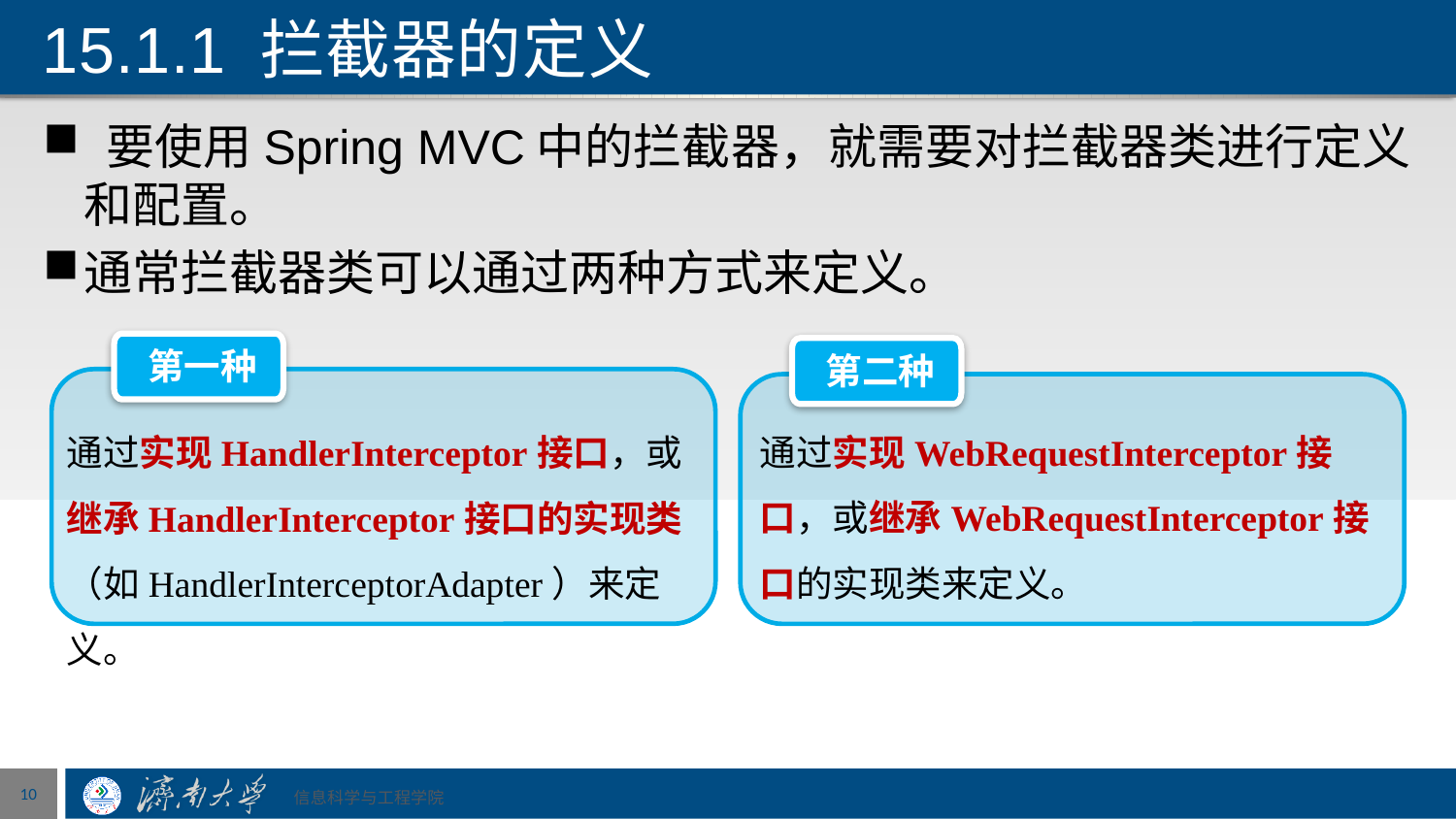

# 15.1.1 拦截器的定义
 要使用Spring MVC中的拦截器，就需要对拦截器类进行定义和配置。
通常拦截器类可以通过两种方式来定义。

第一种

第二种

通过实现WebRequestInterceptor接口，或继承WebRequestInterceptor接口的实现类来定义。
通过实现HandlerInterceptor接口，或继承HandlerInterceptor接口的实现类（如HandlerInterceptorAdapter）来定义。